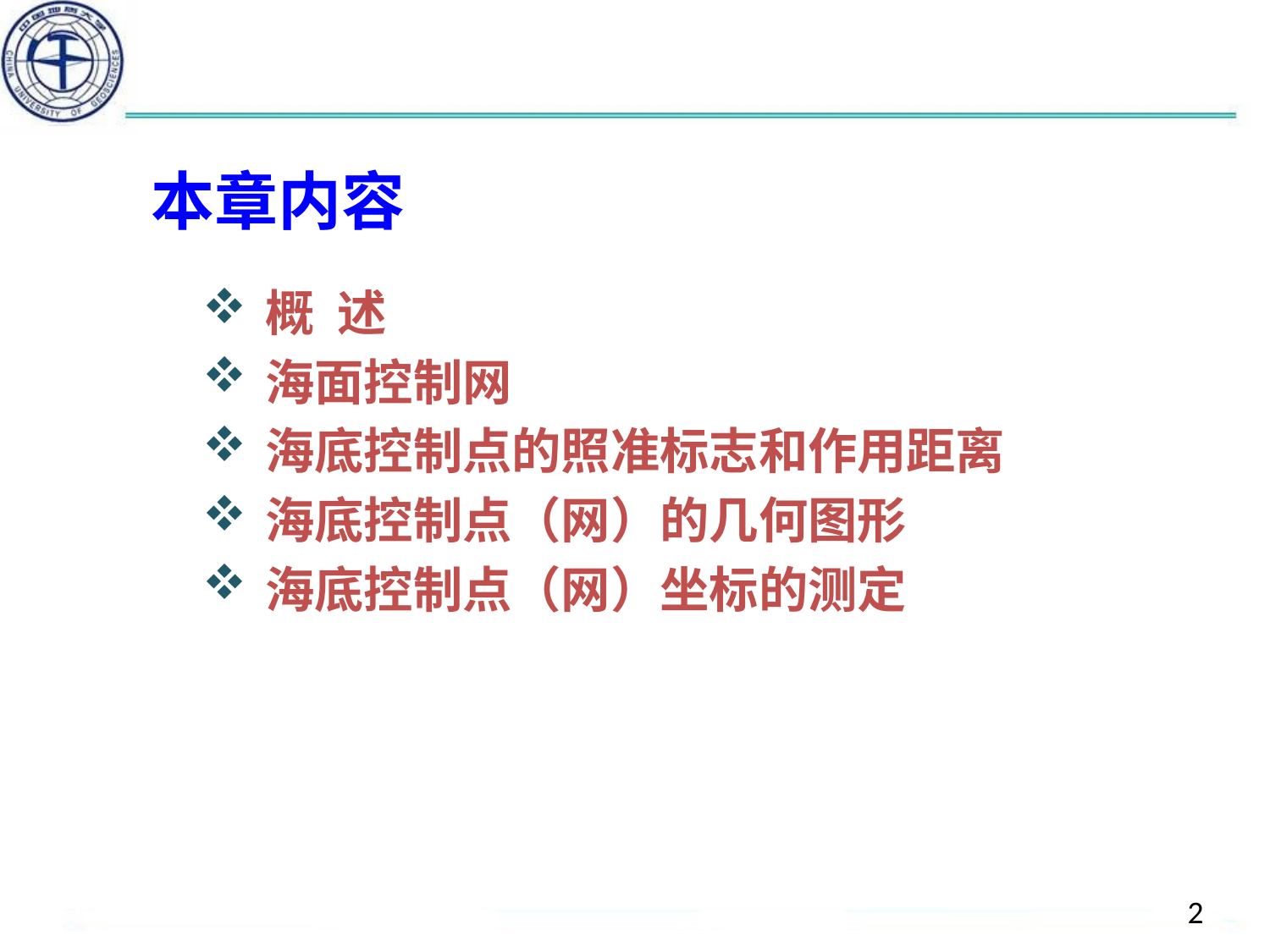

本章内容
概  述
海面控制网
海底控制点的照准标志和作用距离
海底控制点（网）的几何图形
海底控制点（网）坐标的测定

2